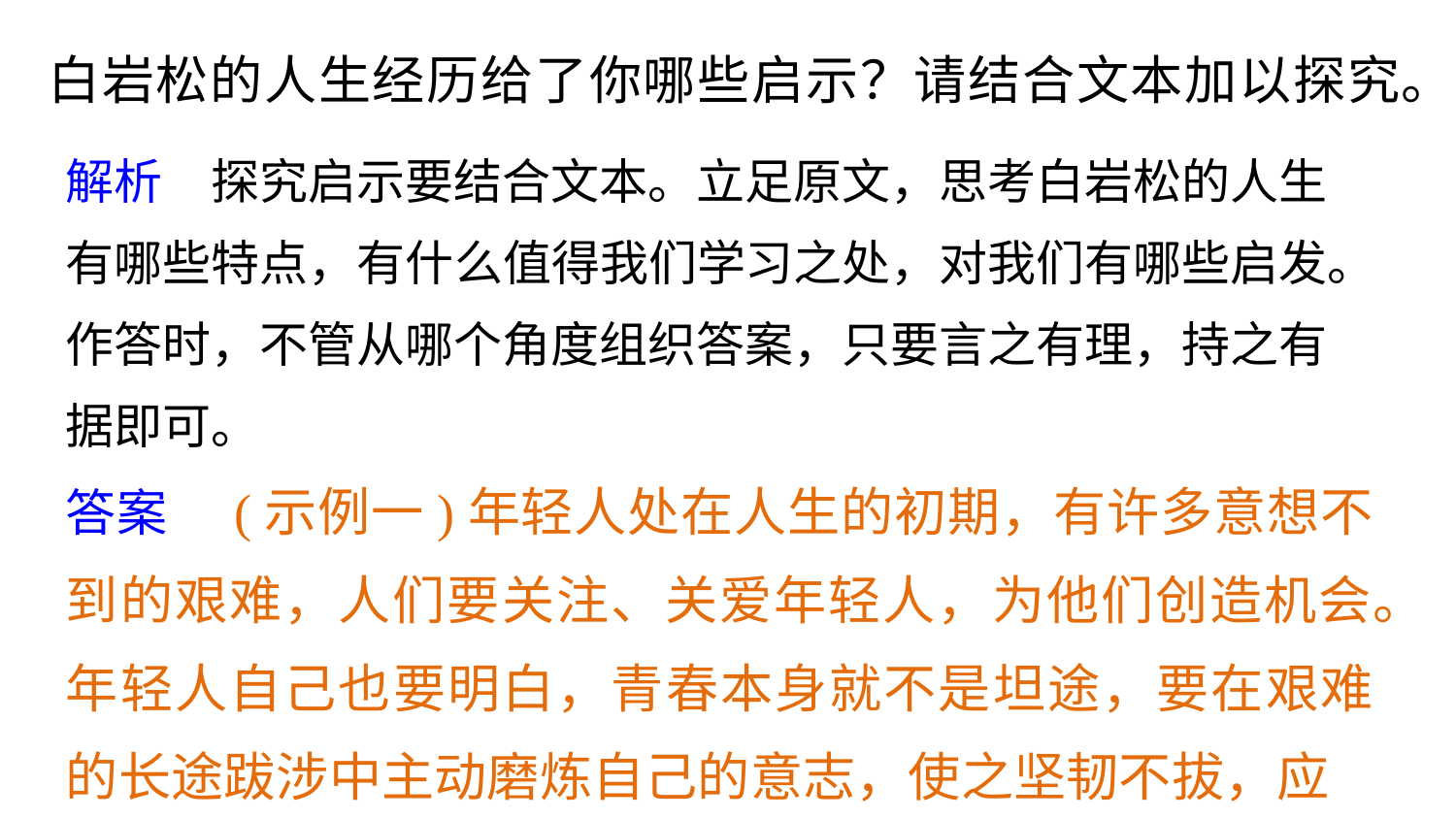

白岩松的人生经历给了你哪些启示？请结合文本加以探究。
解析　探究启示要结合文本。立足原文，思考白岩松的人生有哪些特点，有什么值得我们学习之处，对我们有哪些启发。作答时，不管从哪个角度组织答案，只要言之有理，持之有据即可。
答案　(示例一)年轻人处在人生的初期，有许多意想不到的艰难，人们要关注、关爱年轻人，为他们创造机会。年轻人自己也要明白，青春本身就不是坦途，要在艰难的长途跋涉中主动磨炼自己的意志，使之坚韧不拔，应